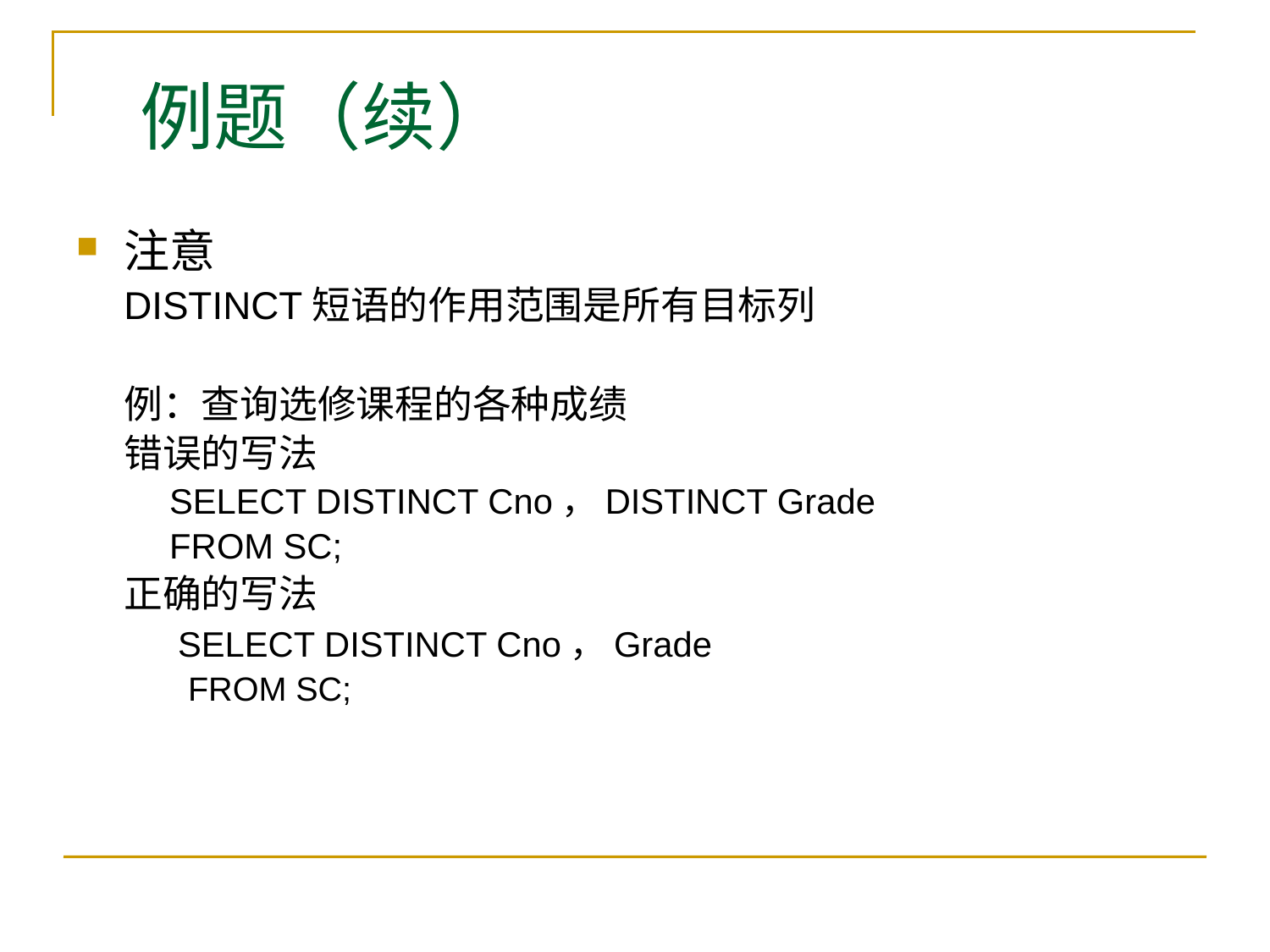

# 例题（续）
注意
DISTINCT短语的作用范围是所有目标列

例：查询选修课程的各种成绩
错误的写法
SELECT DISTINCT Cno，DISTINCT Grade
FROM SC;
正确的写法
     SELECT DISTINCT Cno，Grade
            FROM SC;